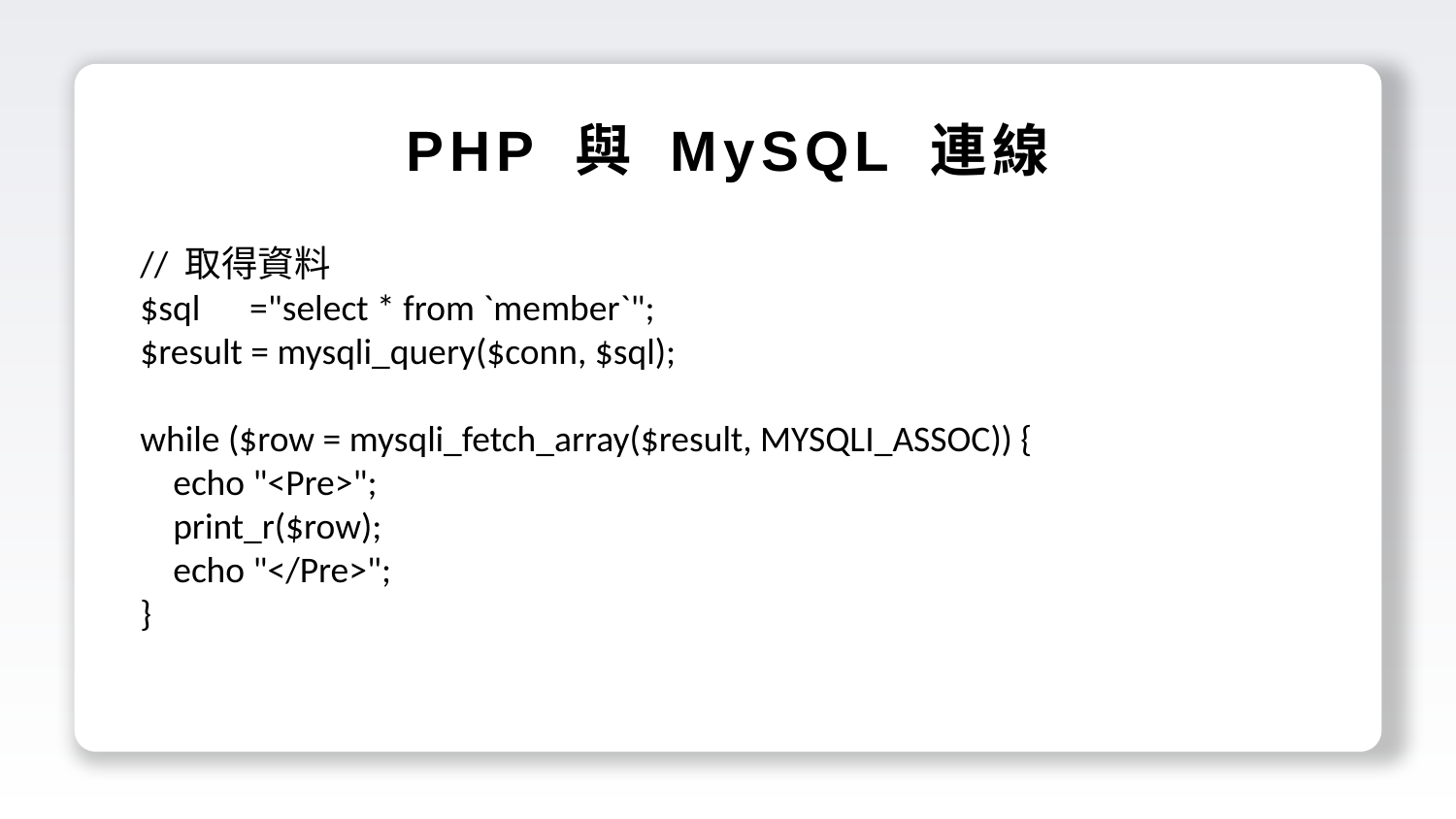

PHP 與 MySQL 連線
// 取得資料
$sql      ="select * from `member`";
$result = mysqli_query($conn, $sql);

while ($row = mysqli_fetch_array($result, MYSQLI_ASSOC)) {
    echo "<Pre>";
    print_r($row);
    echo "</Pre>";
}